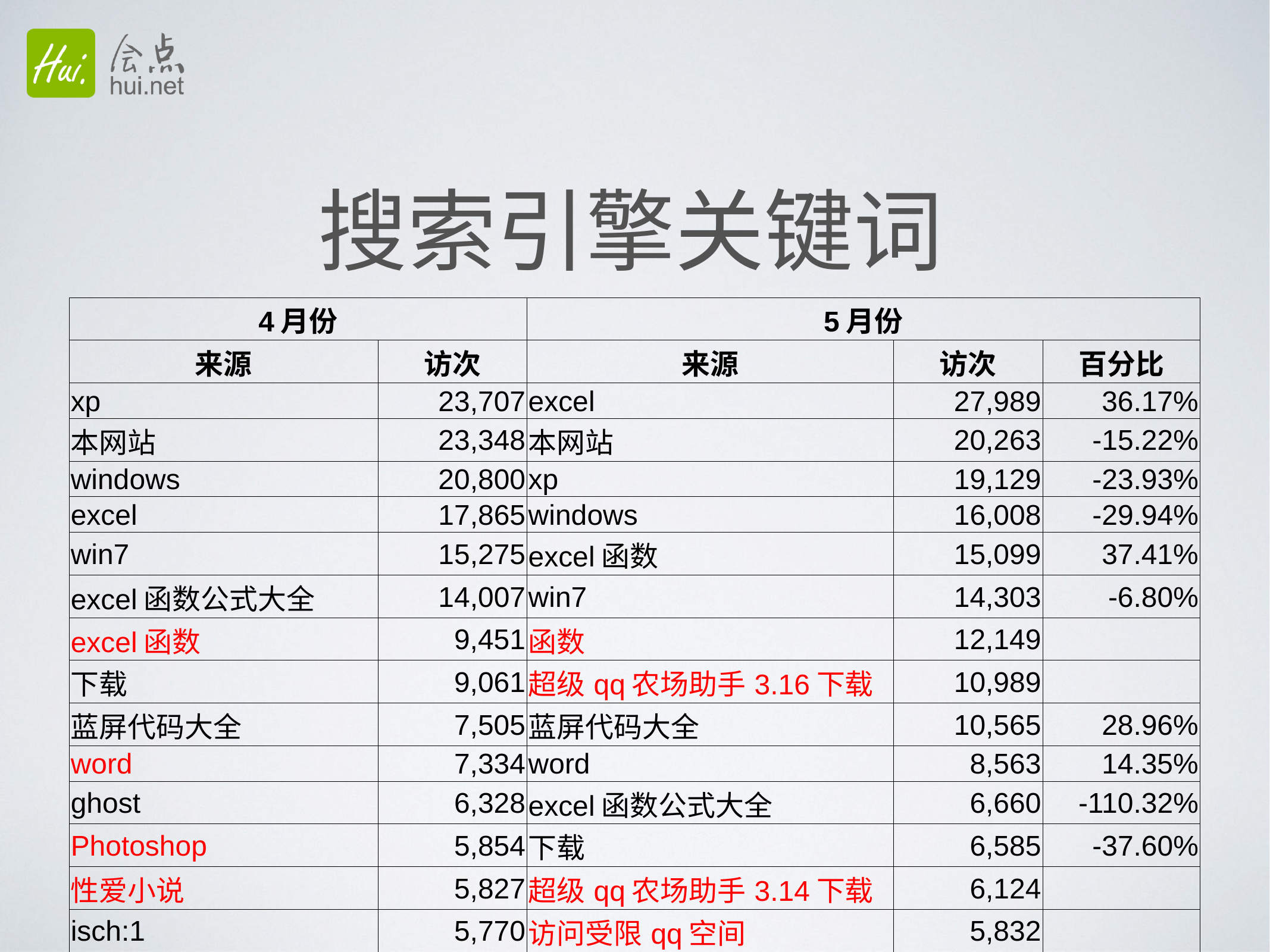

# 搜索引擎关键词
| 4月份 |  | 5月份 |  |  |
| --- | --- | --- | --- | --- |
| 来源 | 访次 | 来源 | 访次 | 百分比 |
| xp | 23,707 | excel | 27,989 | 36.17% |
| 本网站 | 23,348 | 本网站 | 20,263 | -15.22% |
| windows | 20,800 | xp | 19,129 | -23.93% |
| excel | 17,865 | windows | 16,008 | -29.94% |
| win7 | 15,275 | excel函数 | 15,099 | 37.41% |
| excel函数公式大全 | 14,007 | win7 | 14,303 | -6.80% |
| excel函数 | 9,451 | 函数 | 12,149 |  |
| 下载 | 9,061 | 超级qq农场助手3.16下载 | 10,989 |  |
| 蓝屏代码大全 | 7,505 | 蓝屏代码大全 | 10,565 | 28.96% |
| word | 7,334 | word | 8,563 | 14.35% |
| ghost | 6,328 | excel函数公式大全 | 6,660 | -110.32% |
| Photoshop | 5,854 | 下载 | 6,585 | -37.60% |
| 性爱小说 | 5,827 | 超级qq农场助手3.14下载 | 6,124 |  |
| isch:1 | 5,770 | 访问受限qq空间 | 5,832 |  |
| vista | 5,674 | windows7 | 5,591 |  |